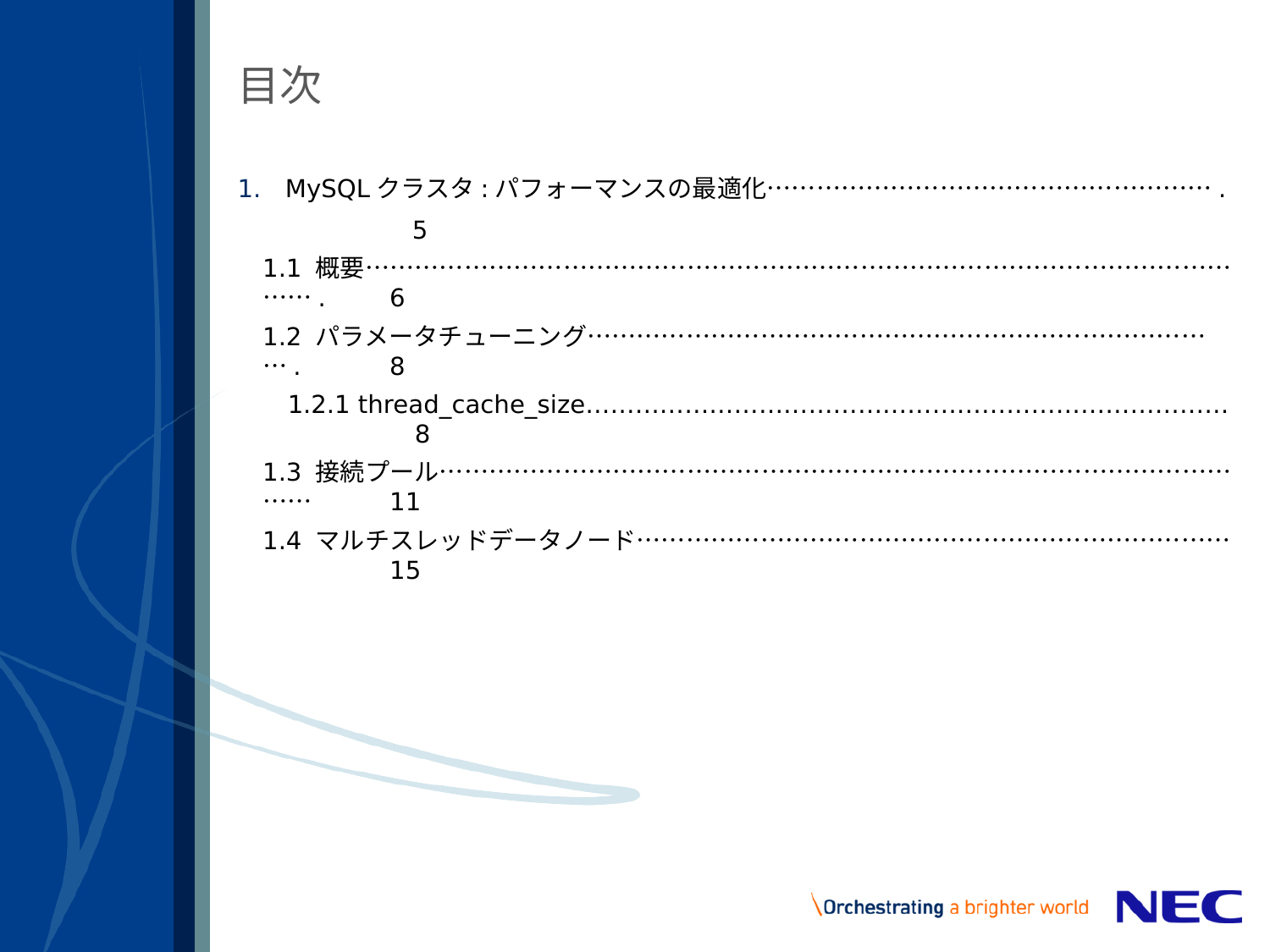

# 目次
MySQLクラスタ:パフォーマンスの最適化……………………………………………….	5
1.1 概要………………………………………………………………………………………………….	6
1.2 パラメータチューニング…………………………………………………………………….	8
1.2.1 thread_cache_size……………………………………………………………………	8
1.3 接続プール…………………………………………………………………………………………	11
1.4 マルチスレッドデータノード………………………………………………………………	15